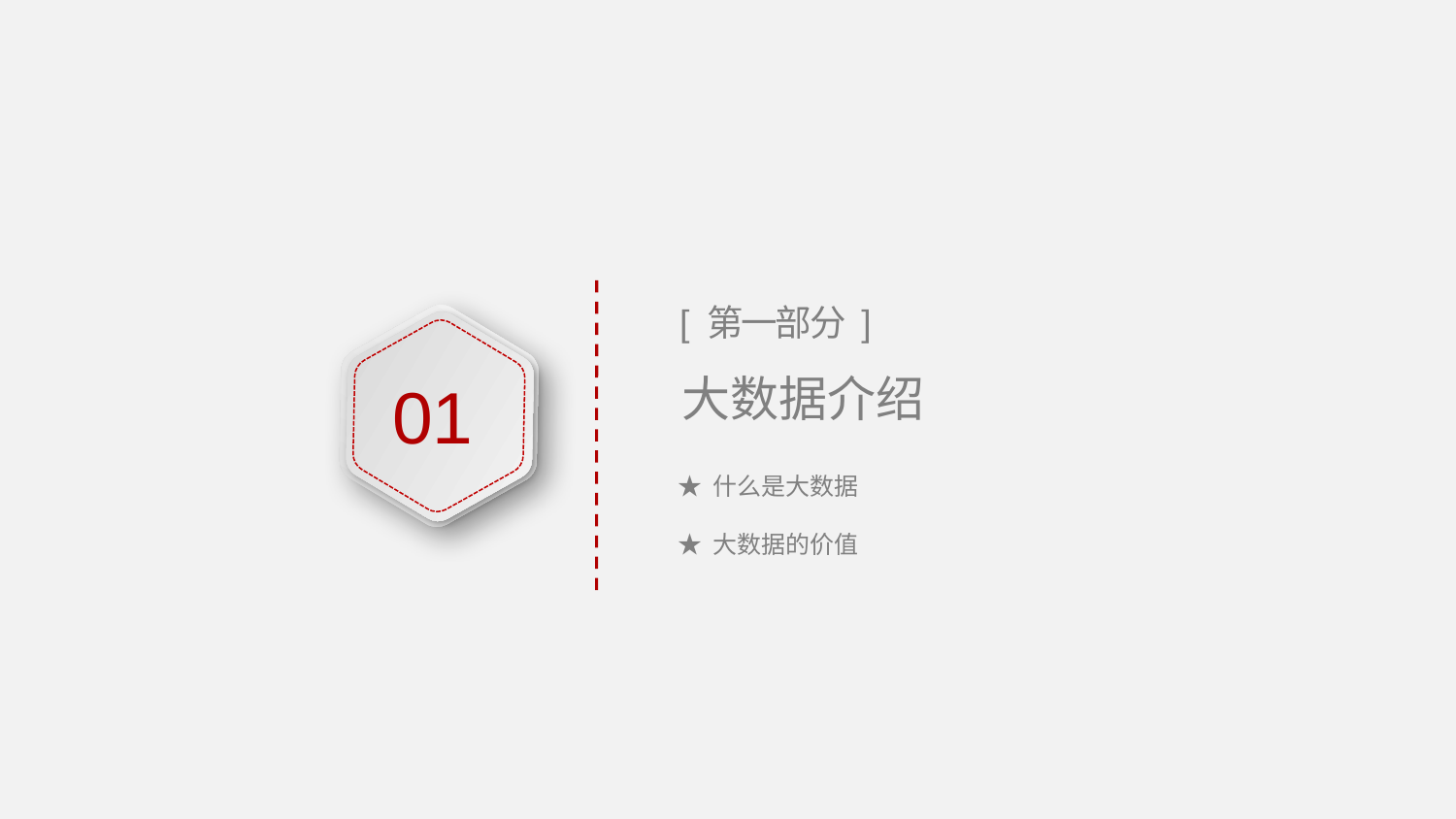

[ 第一部分 ]

大数据介绍
01
★ 什么是大数据
★ 大数据的价值